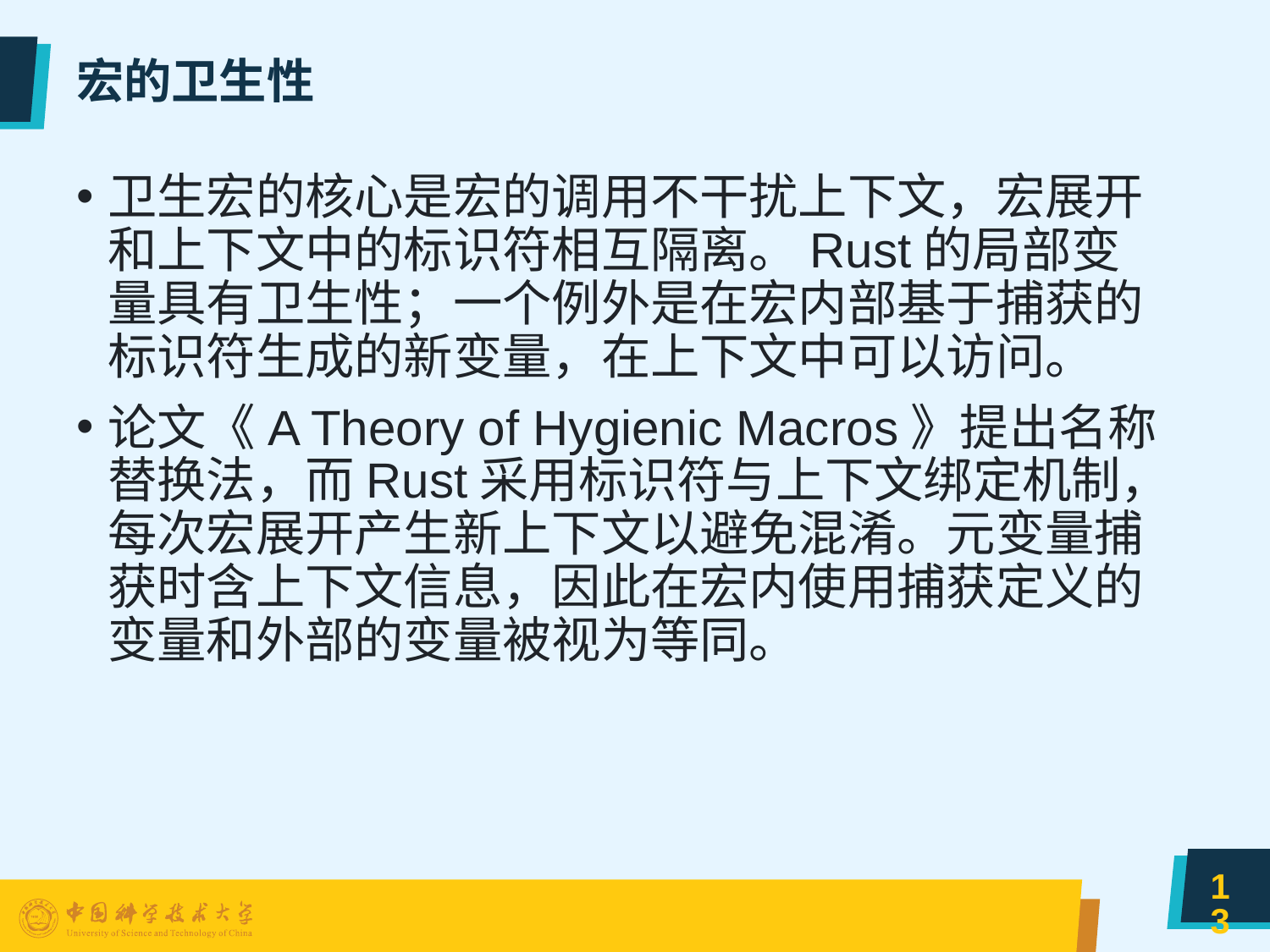

# 宏的卫生性
卫生宏的核心是宏的调用不干扰上下文，宏展开和上下文中的标识符相互隔离。Rust的局部变量具有卫生性；一个例外是在宏内部基于捕获的标识符生成的新变量，在上下文中可以访问。
论文《A Theory of Hygienic Macros》提出名称替换法，而Rust采用标识符与上下文绑定机制，每次宏展开产生新上下文以避免混淆。元变量捕获时含上下文信息，因此在宏内使用捕获定义的变量和外部的变量被视为等同。

13